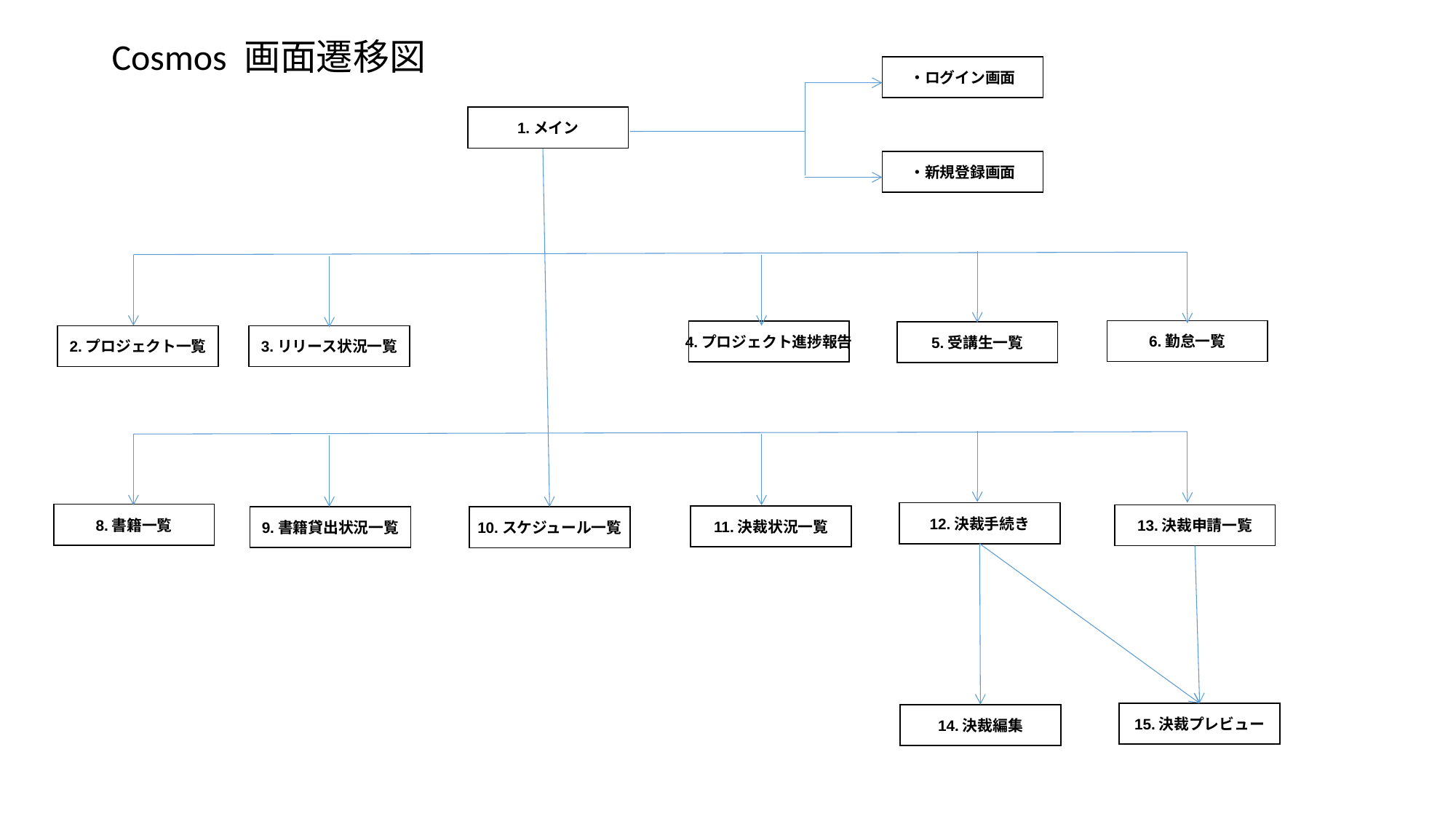

Cosmos 画面遷移図
・ログイン画面
1.メイン
・新規登録画面
6.勤怠一覧
4.プロジェクト進捗報告
5.受講生一覧
2.プロジェクト一覧
3.リリース状況一覧
12.決裁手続き
8.書籍一覧
13.決裁申請一覧
11.決裁状況一覧
9.書籍貸出状況一覧
10.スケジュール一覧
15.決裁プレビュー
14.決裁編集